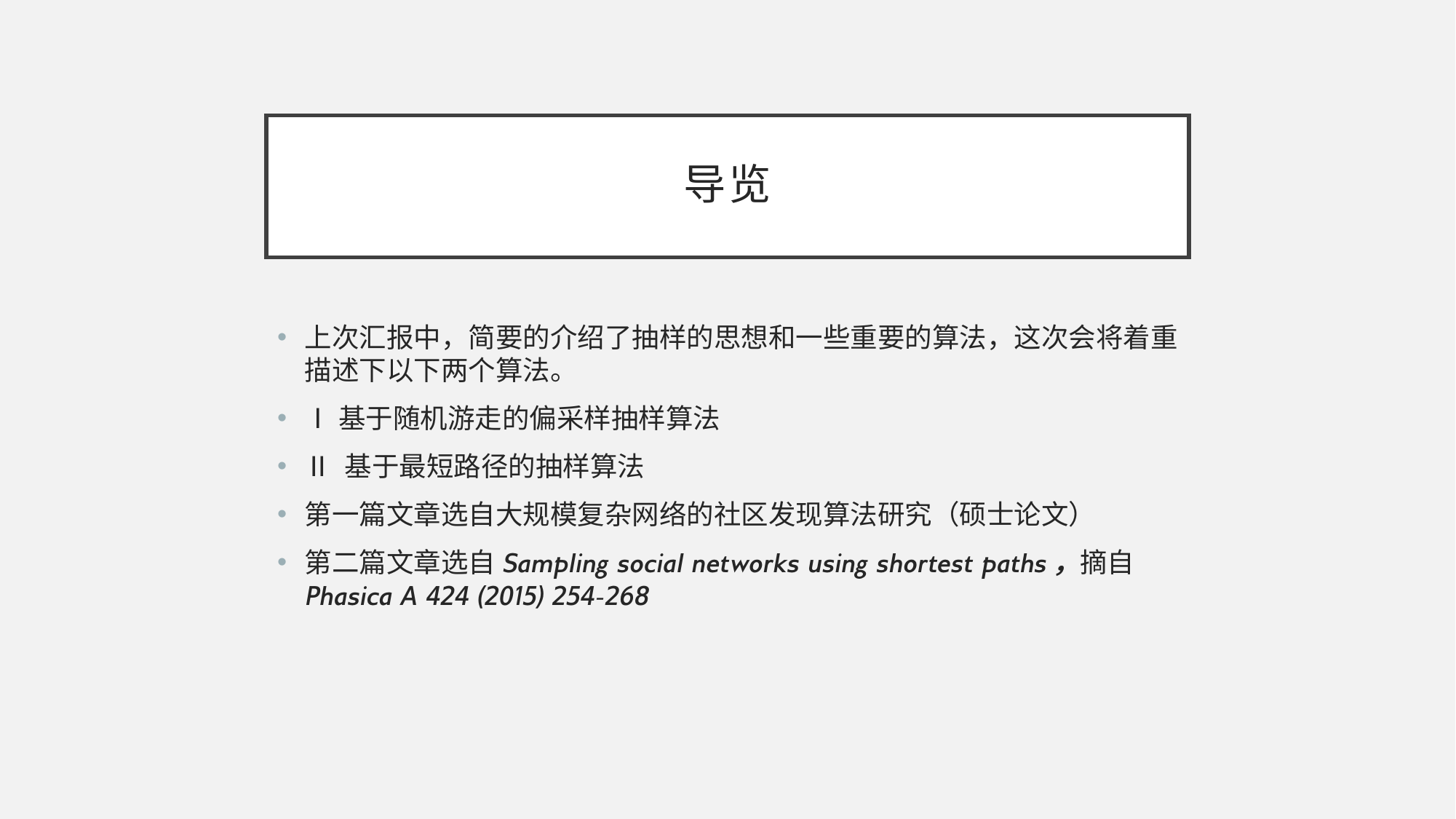

# 导览
上次汇报中，简要的介绍了抽样的思想和一些重要的算法，这次会将着重描述下以下两个算法。
Ⅰ基于随机游走的偏采样抽样算法
Ⅱ 基于最短路径的抽样算法
第一篇文章选自大规模复杂网络的社区发现算法研究（硕士论文）
第二篇文章选自Sampling social networks using shortest paths，摘自Phasica A 424 (2015) 254-268